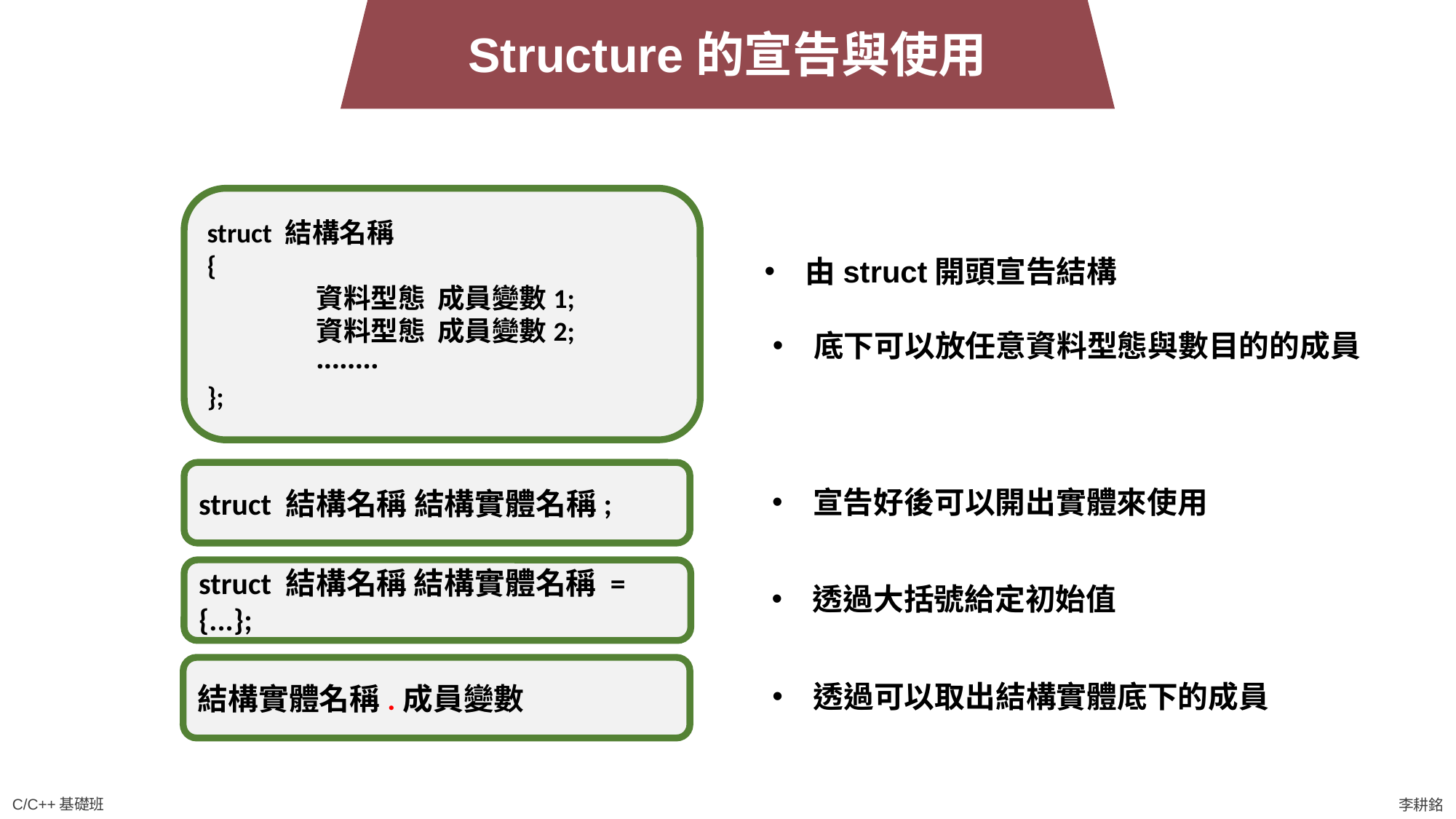

Structure的宣告與使用
struct 結構名稱
{
	資料型態  成員變數1;
	資料型態  成員變數2;
	‧‧‧‧‧‧‧‧
};
由struct開頭宣告結構
底下可以放任意資料型態與數目的的成員
struct 結構名稱 結構實體名稱;
宣告好後可以開出實體來使用
struct 結構名稱 結構實體名稱 = {...};
透過大括號給定初始值
結構實體名稱.成員變數
透過可以取出結構實體底下的成員
C/C++基礎班
李耕銘